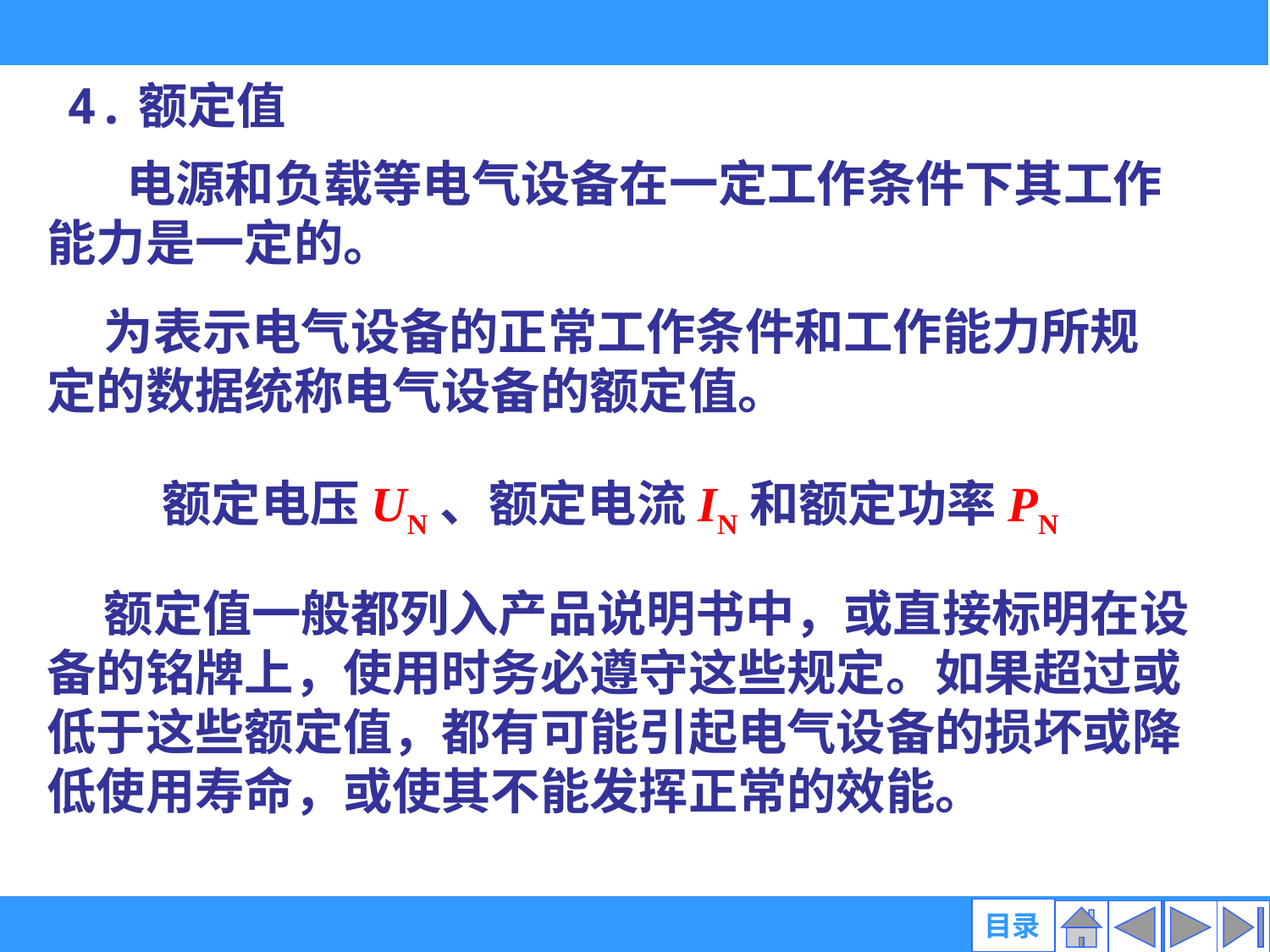

4.额定值
      电源和负载等电气设备在一定工作条件下其工作能力是一定的。
    为表示电气设备的正常工作条件和工作能力所规定的数据统称电气设备的额定值。
额定电压UN、额定电流IN和额定功率PN
    额定值一般都列入产品说明书中，或直接标明在设备的铭牌上，使用时务必遵守这些规定。如果超过或低于这些额定值，都有可能引起电气设备的损坏或降低使用寿命，或使其不能发挥正常的效能。